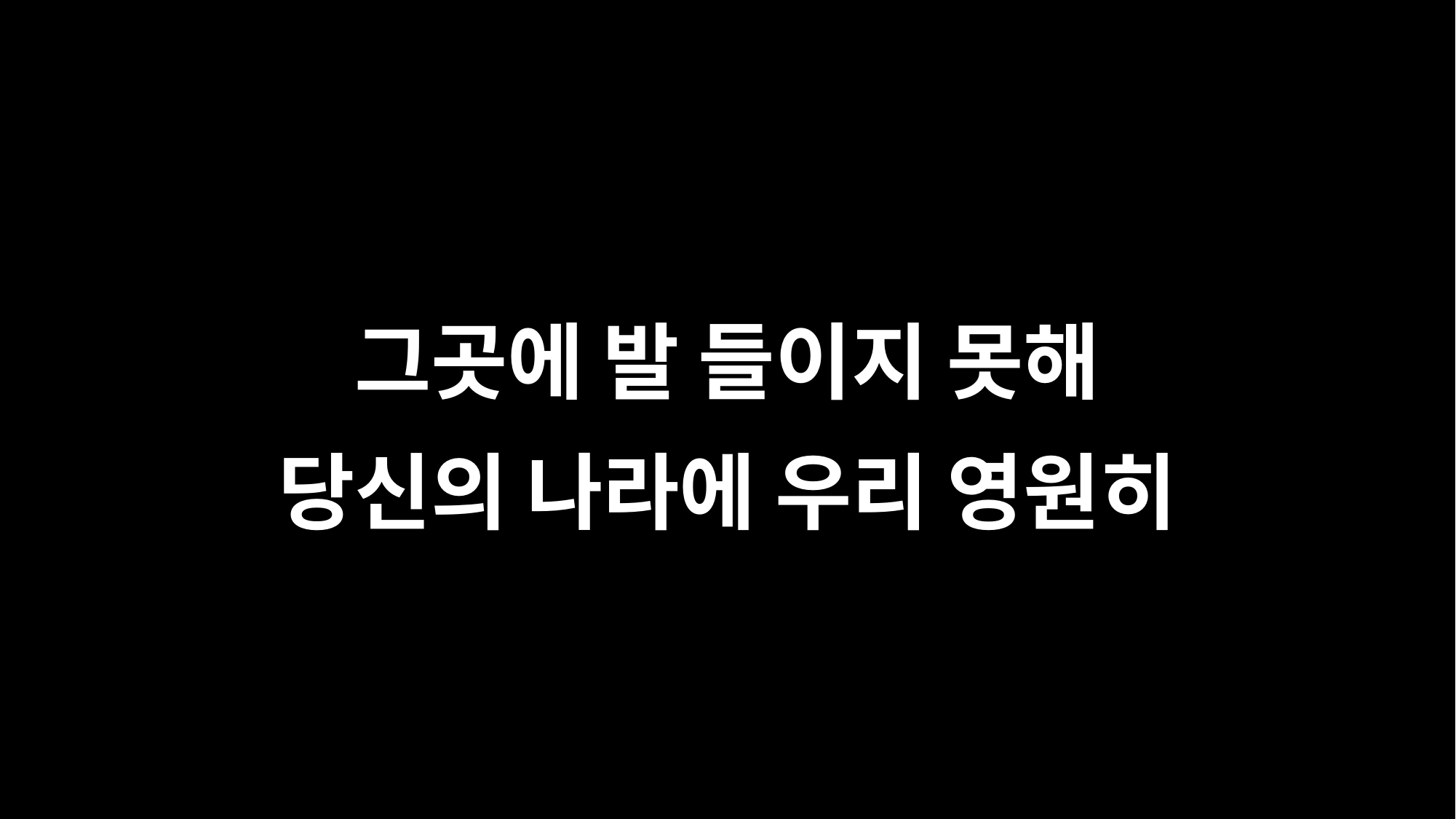

그곳에 발 들이지 못해
당신의 나라에 우리 영원히